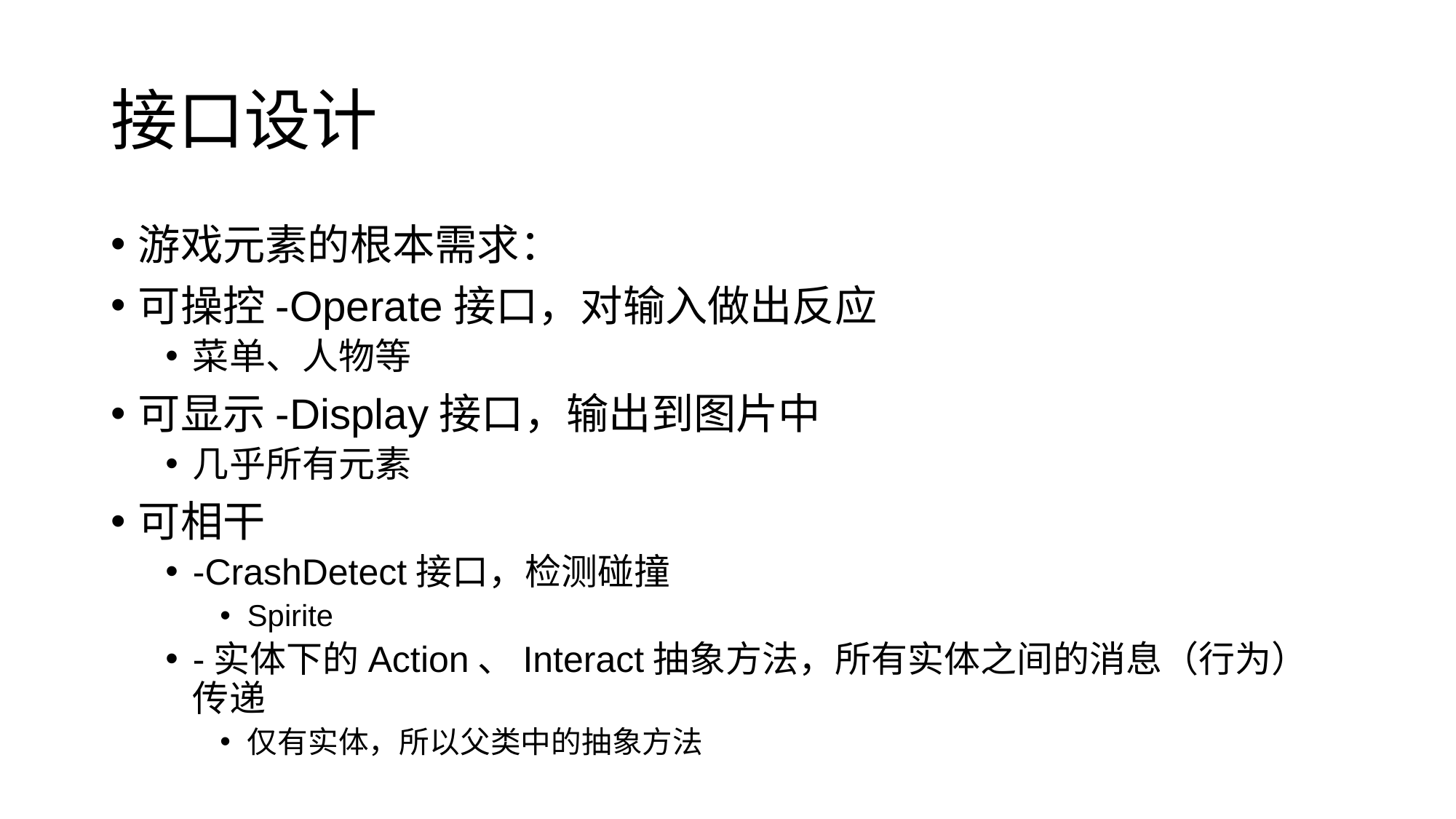

# 接口设计
游戏元素的根本需求：
可操控-Operate接口，对输入做出反应
菜单、人物等
可显示-Display接口，输出到图片中
几乎所有元素
可相干
-CrashDetect接口，检测碰撞
Spirite
-实体下的Action、Interact抽象方法，所有实体之间的消息（行为）传递
仅有实体，所以父类中的抽象方法